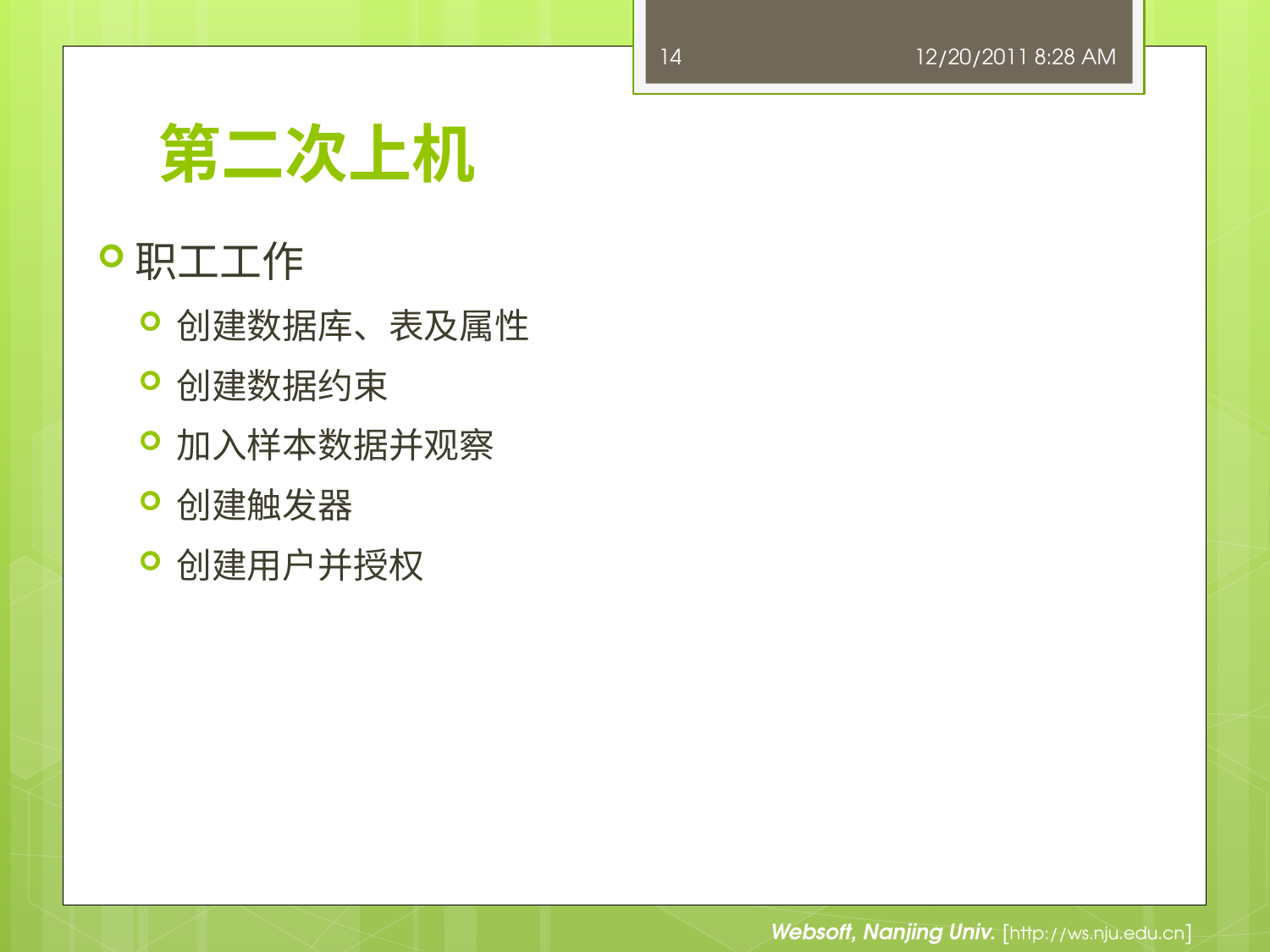

14
12/20/2011 8:28 AM
# 第二次上机
职工工作
创建数据库、表及属性
创建数据约束
加入样本数据并观察
创建触发器
创建用户并授权
Websoft, Nanjing Univ. [http://ws.nju.edu.cn]